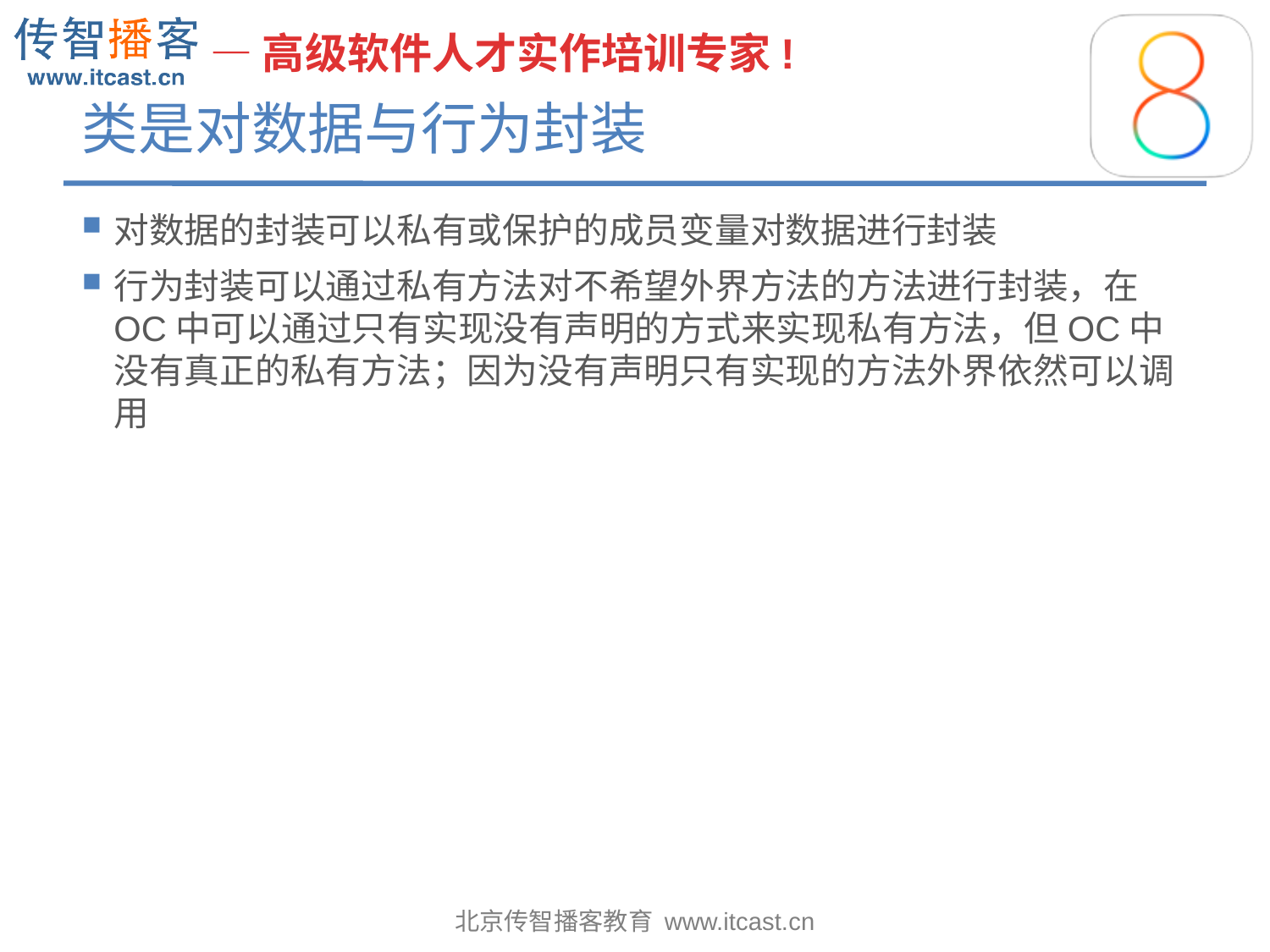

# 类是对数据与行为封装
对数据的封装可以私有或保护的成员变量对数据进行封装
行为封装可以通过私有方法对不希望外界方法的方法进行封装，在OC中可以通过只有实现没有声明的方式来实现私有方法，但OC中没有真正的私有方法；因为没有声明只有实现的方法外界依然可以调用